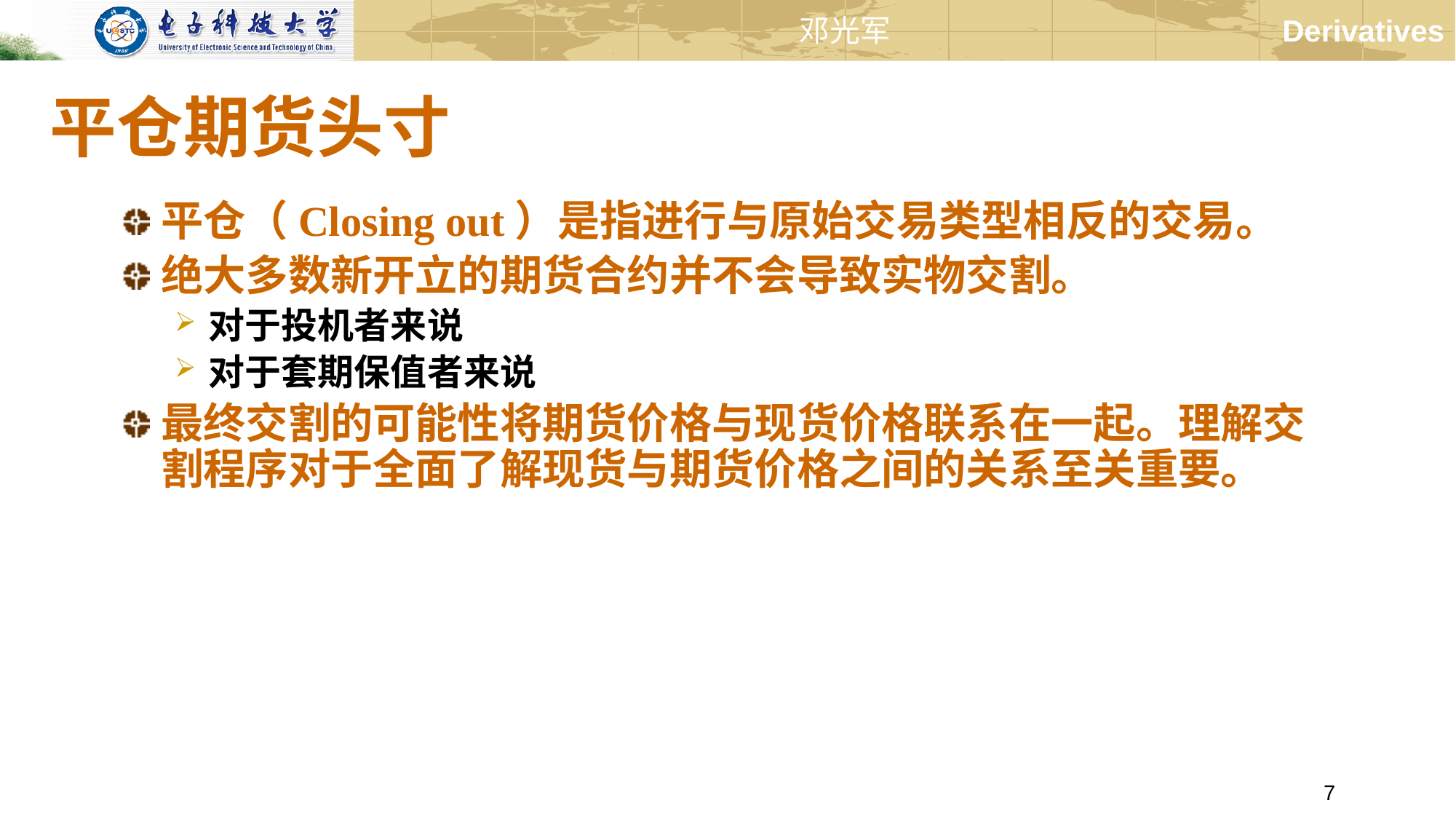

# 平仓期货头寸
平仓（Closing out）是指进行与原始交易类型相反的交易。
绝大多数新开立的期货合约并不会导致实物交割。
对于投机者来说
对于套期保值者来说
最终交割的可能性将期货价格与现货价格联系在一起。理解交割程序对于全面了解现货与期货价格之间的关系至关重要。